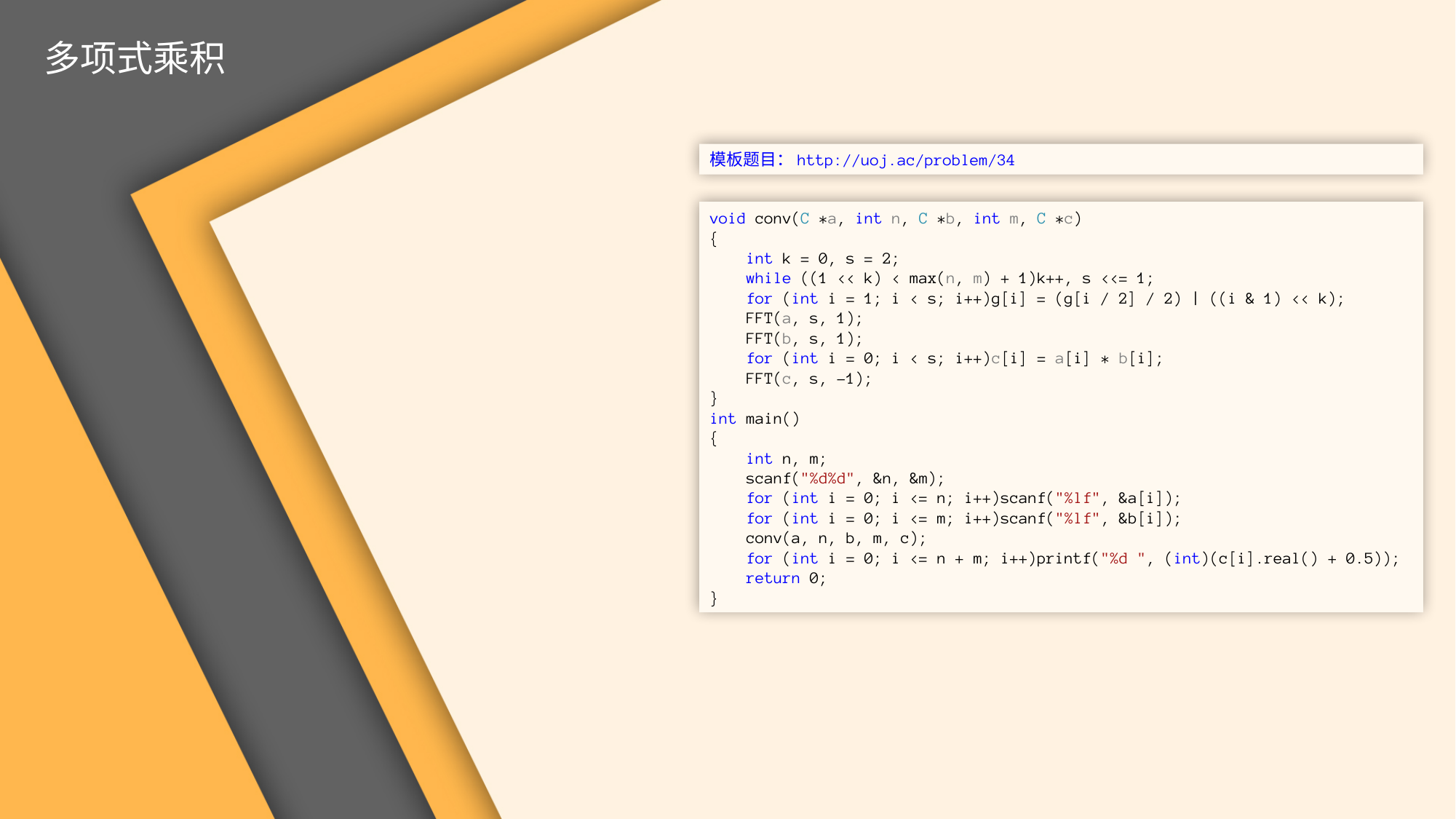

多项式乘积
模板题目：http://uoj.ac/problem/34
void conv(C *a, int n, C *b, int m, C *c)
{
    int k = 0, s = 2;
    while ((1 << k) < max(n, m) + 1)k++, s <<= 1;
    for (int i = 1; i < s; i++)g[i] = (g[i / 2] / 2) | ((i & 1) << k);
    FFT(a, s, 1);
    FFT(b, s, 1);
    for (int i = 0; i < s; i++)c[i] = a[i] * b[i];
    FFT(c, s, -1);
}
int main()
{
    int n, m;
    scanf("%d%d", &n, &m);
    for (int i = 0; i <= n; i++)scanf("%lf", &a[i]);
    for (int i = 0; i <= m; i++)scanf("%lf", &b[i]);
    conv(a, n, b, m, c);
    for (int i = 0; i <= n + m; i++)printf("%d ", (int)(c[i].real() + 0.5));
    return 0;
}